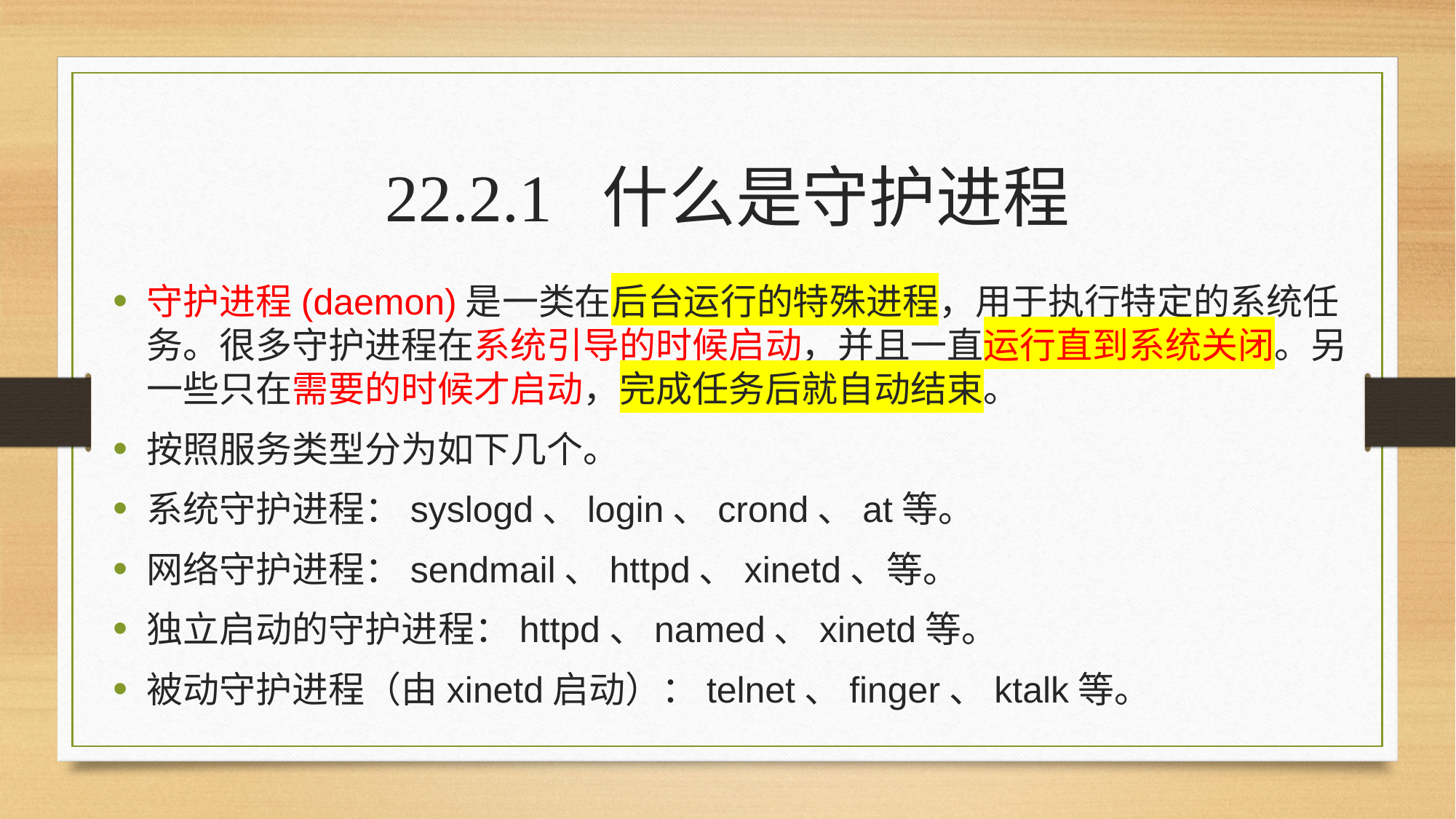

# 22.2.1  什么是守护进程
守护进程(daemon)是一类在后台运行的特殊进程，用于执行特定的系统任务。很多守护进程在系统引导的时候启动，并且一直运行直到系统关闭。另一些只在需要的时候才启动，完成任务后就自动结束。
按照服务类型分为如下几个。
系统守护进程：syslogd、login、crond、at等。
网络守护进程：sendmail、httpd、xinetd、等。
独立启动的守护进程：httpd、named、xinetd等。
被动守护进程（由xinetd启动）：telnet、finger、ktalk等。